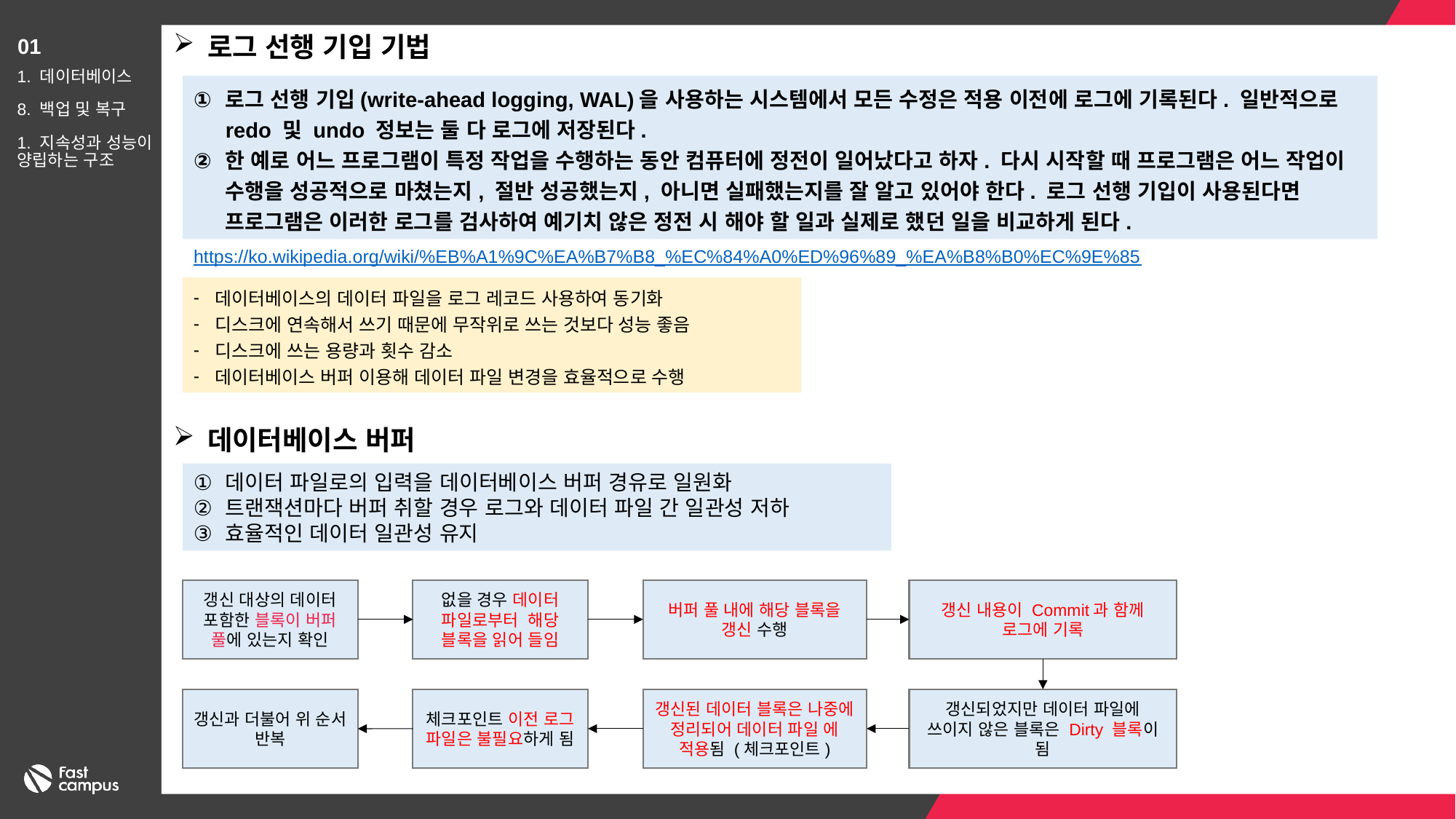

로그 선행 기입 기법
01
1. 데이터베이스
8. 백업 및 복구
1. 지속성과 성능이 양립하는 구조
로그 선행 기입(write-ahead logging, WAL)을 사용하는 시스템에서 모든 수정은 적용 이전에 로그에 기록된다. 일반적으로 redo 및 undo 정보는 둘 다 로그에 저장된다.
한 예로 어느 프로그램이 특정 작업을 수행하는 동안 컴퓨터에 정전이 일어났다고 하자. 다시 시작할 때 프로그램은 어느 작업이 수행을 성공적으로 마쳤는지, 절반 성공했는지, 아니면 실패했는지를 잘 알고 있어야 한다. 로그 선행 기입이 사용된다면 프로그램은 이러한 로그를 검사하여 예기치 않은 정전 시 해야 할 일과 실제로 했던 일을 비교하게 된다.
https://ko.wikipedia.org/wiki/%EB%A1%9C%EA%B7%B8_%EC%84%A0%ED%96%89_%EA%B8%B0%EC%9E%85
데이터베이스의 데이터 파일을 로그 레코드 사용하여 동기화
디스크에 연속해서 쓰기 때문에 무작위로 쓰는 것보다 성능 좋음
디스크에 쓰는 용량과 횟수 감소
데이터베이스 버퍼 이용해 데이터 파일 변경을 효율적으로 수행
데이터베이스 버퍼
데이터 파일로의 입력을 데이터베이스 버퍼 경유로 일원화
트랜잭션마다 버퍼 취할 경우 로그와 데이터 파일 간 일관성 저하
효율적인 데이터 일관성 유지
갱신 대상의 데이터 포함한 블록이 버퍼 풀에 있는지 확인
없을 경우 데이터 파일로부터  해당 블록을 읽어 들임
버퍼 풀 내에 해당 블록을 갱신 수행
갱신 내용이 Commit과 함께 로그에 기록
갱신되었지만 데이터 파일에 쓰이지 않은 블록은 Dirty 블록이 됨
갱신된 데이터 블록은 나중에 정리되어 데이터 파일 에 적용됨 (체크포인트)
체크포인트 이전 로그 파일은 불필요하게 됨
갱신과 더불어 위 순서 반복